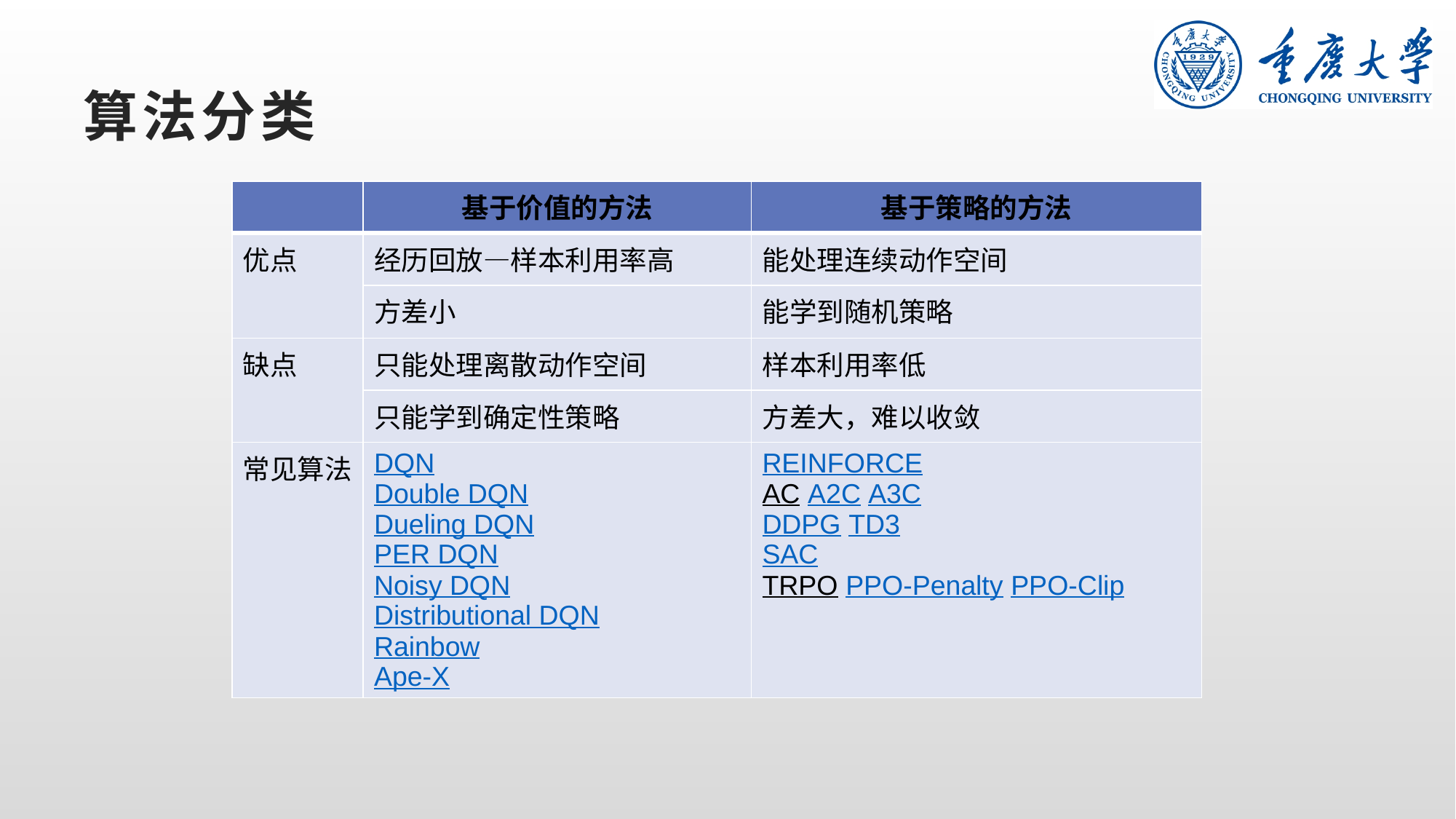

# 算法分类
|  | 基于价值的方法 | 基于策略的方法 |
| --- | --- | --- |
| 优点 | 经历回放—样本利用率高 | 能处理连续动作空间 |
|  | 方差小 | 能学到随机策略 |
| 缺点 | 只能处理离散动作空间 | 样本利用率低 |
|  | 只能学到确定性策略 | 方差大，难以收敛 |
| 常见算法 | DQN Double DQN Dueling DQN PER DQN Noisy DQN Distributional DQN Rainbow Ape-X | REINFORCE AC A2C A3C DDPG TD3 SAC TRPO PPO-Penalty PPO-Clip |